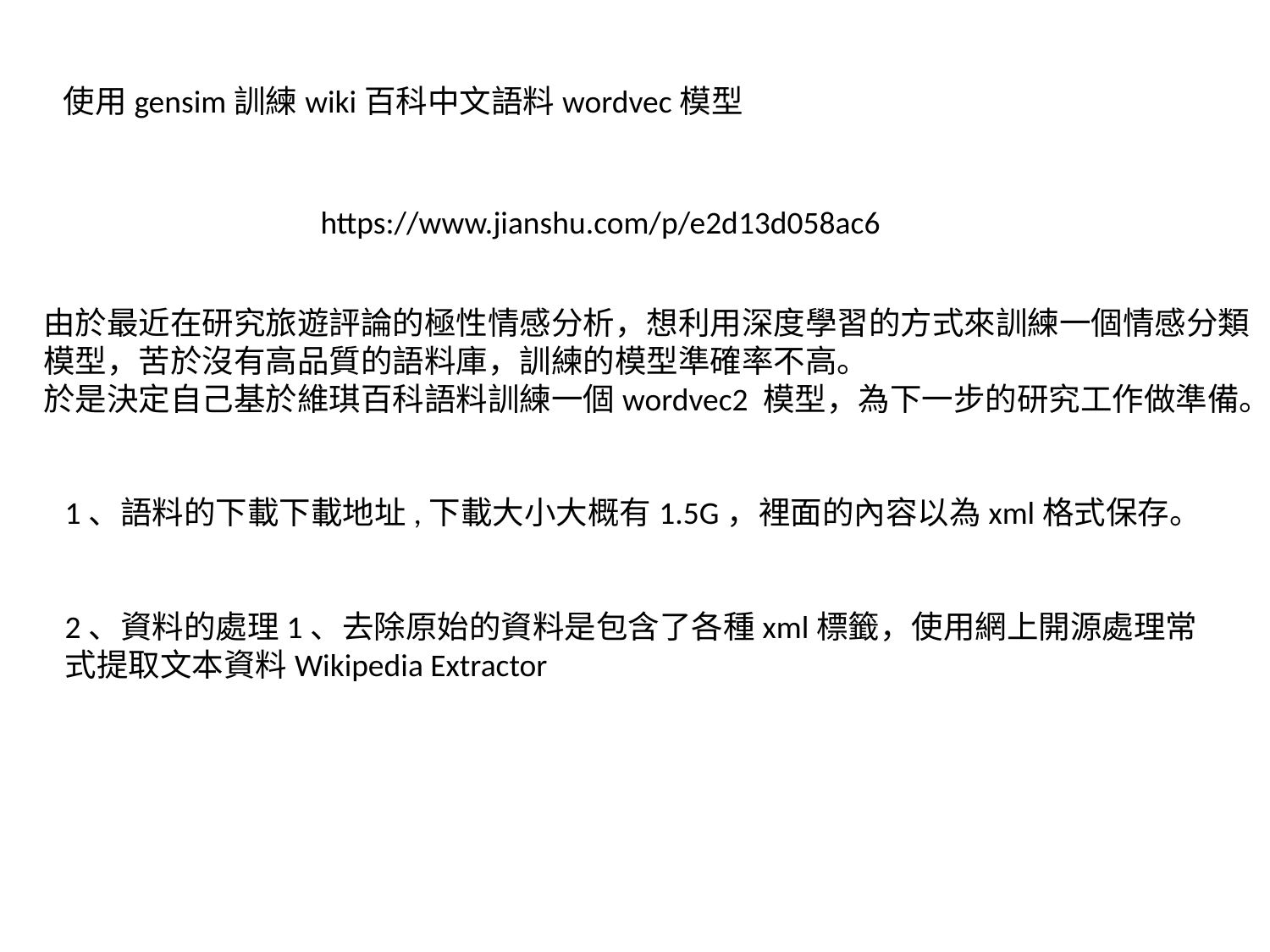

使用gensim訓練wiki百科中文語料wordvec模型
https://www.jianshu.com/p/e2d13d058ac6
由於最近在研究旅遊評論的極性情感分析，想利用深度學習的方式來訓練一個情感分類模型，苦於沒有高品質的語料庫，訓練的模型準確率不高。
於是決定自己基於維琪百科語料訓練一個wordvec2 模型，為下一步的研究工作做準備。
1、語料的下載下載地址,下載大小大概有1.5G，裡面的內容以為xml格式保存。

2、資料的處理1、去除原始的資料是包含了各種xml標籤，使用網上開源處理常式提取文本資料Wikipedia Extractor